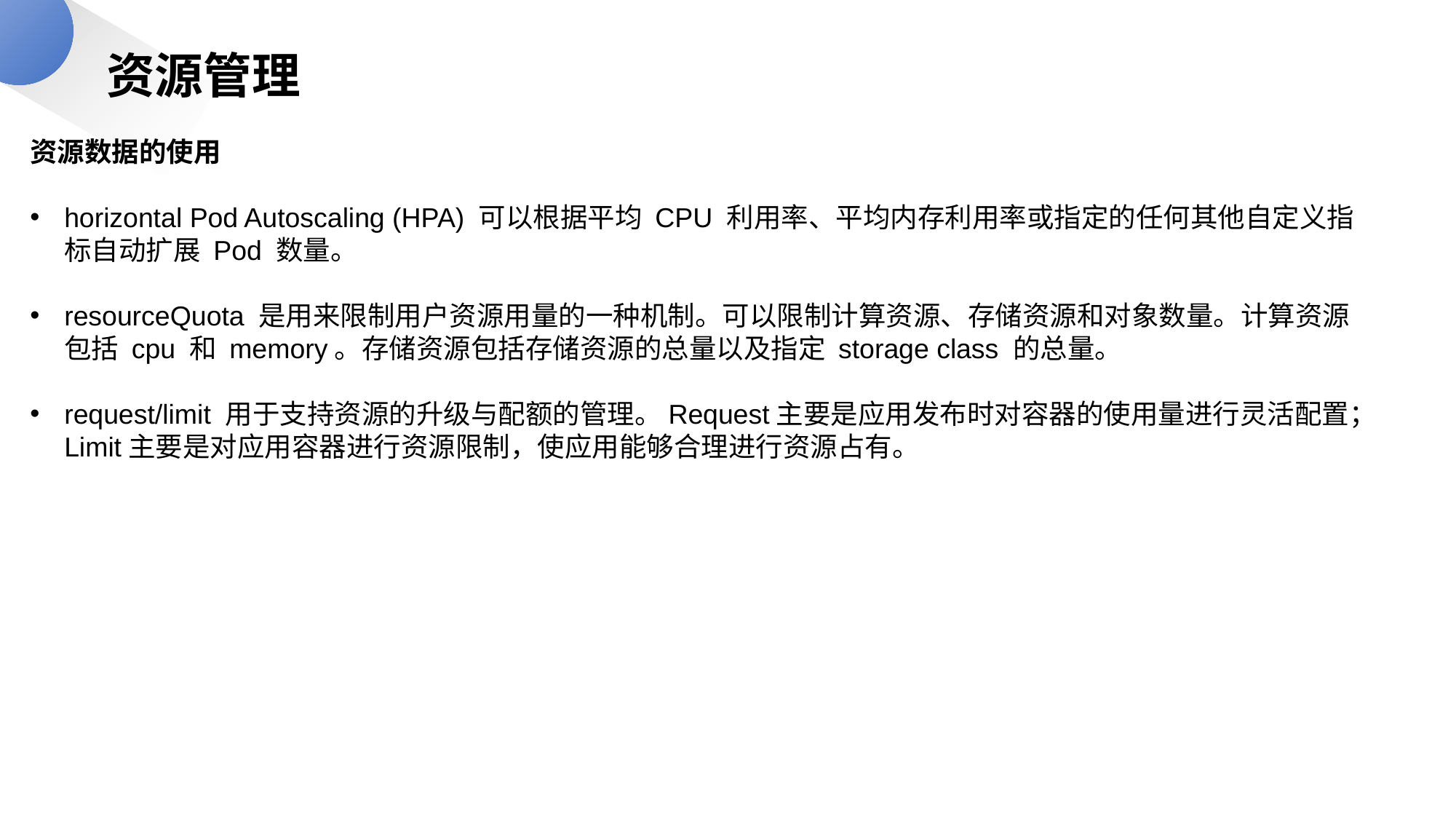

资源管理
资源数据的使用

horizontal Pod Autoscaling (HPA) 可以根据平均 CPU 利用率、平均内存利用率或指定的任何其他自定义指标自动扩展 Pod 数量。

resourceQuota 是用来限制用户资源用量的一种机制。可以限制计算资源、存储资源和对象数量。计算资源包括 cpu 和 memory。存储资源包括存储资源的总量以及指定 storage class 的总量。

request/limit 用于支持资源的升级与配额的管理。Request主要是应用发布时对容器的使用量进行灵活配置；Limit主要是对应用容器进行资源限制，使应用能够合理进行资源占有。